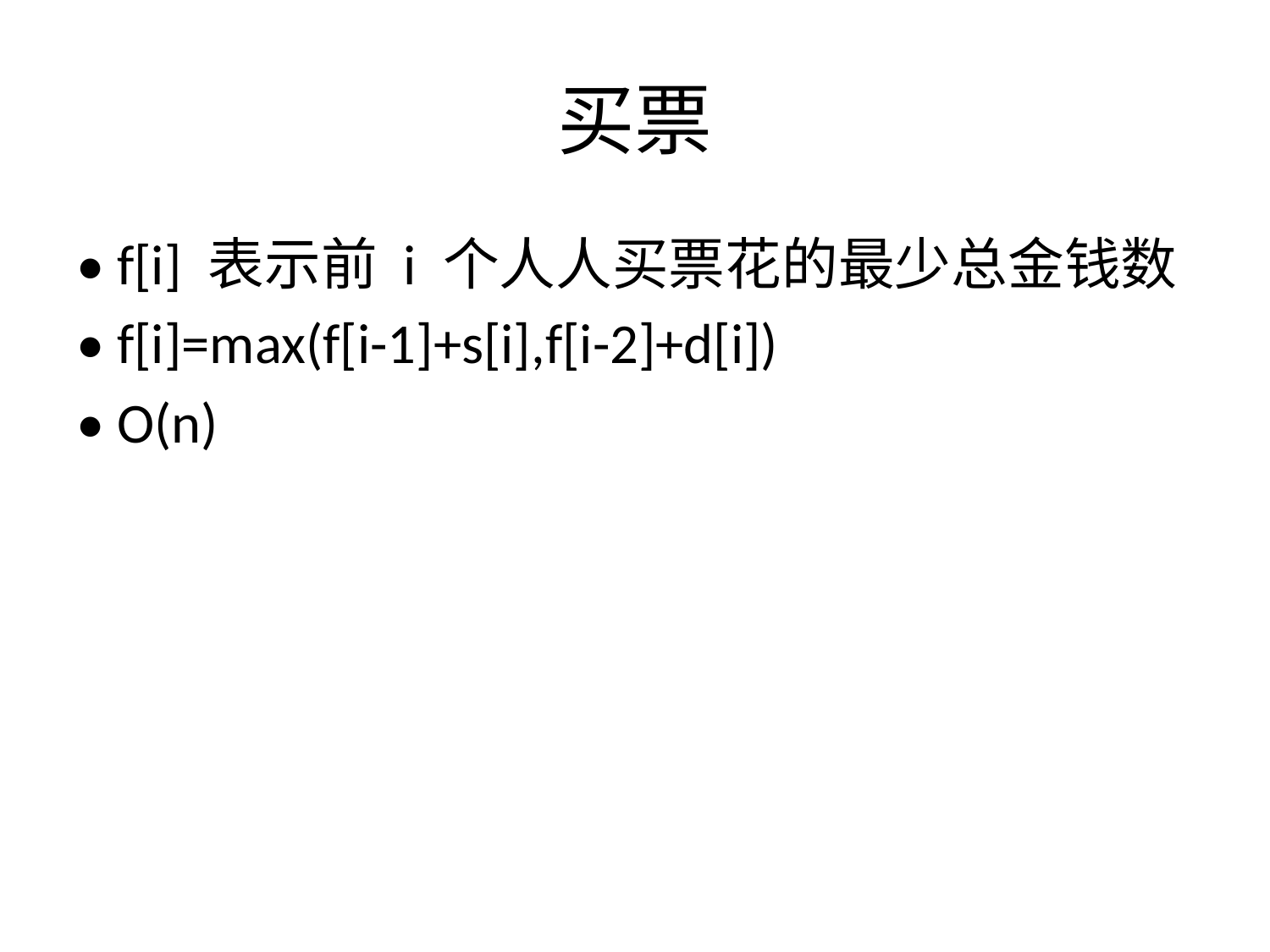

# 买票
• f[i] 表示前 i 个⼈人买票花的最少总金钱数
• f[i]=max(f[i-1]+s[i],f[i-2]+d[i])
• O(n)